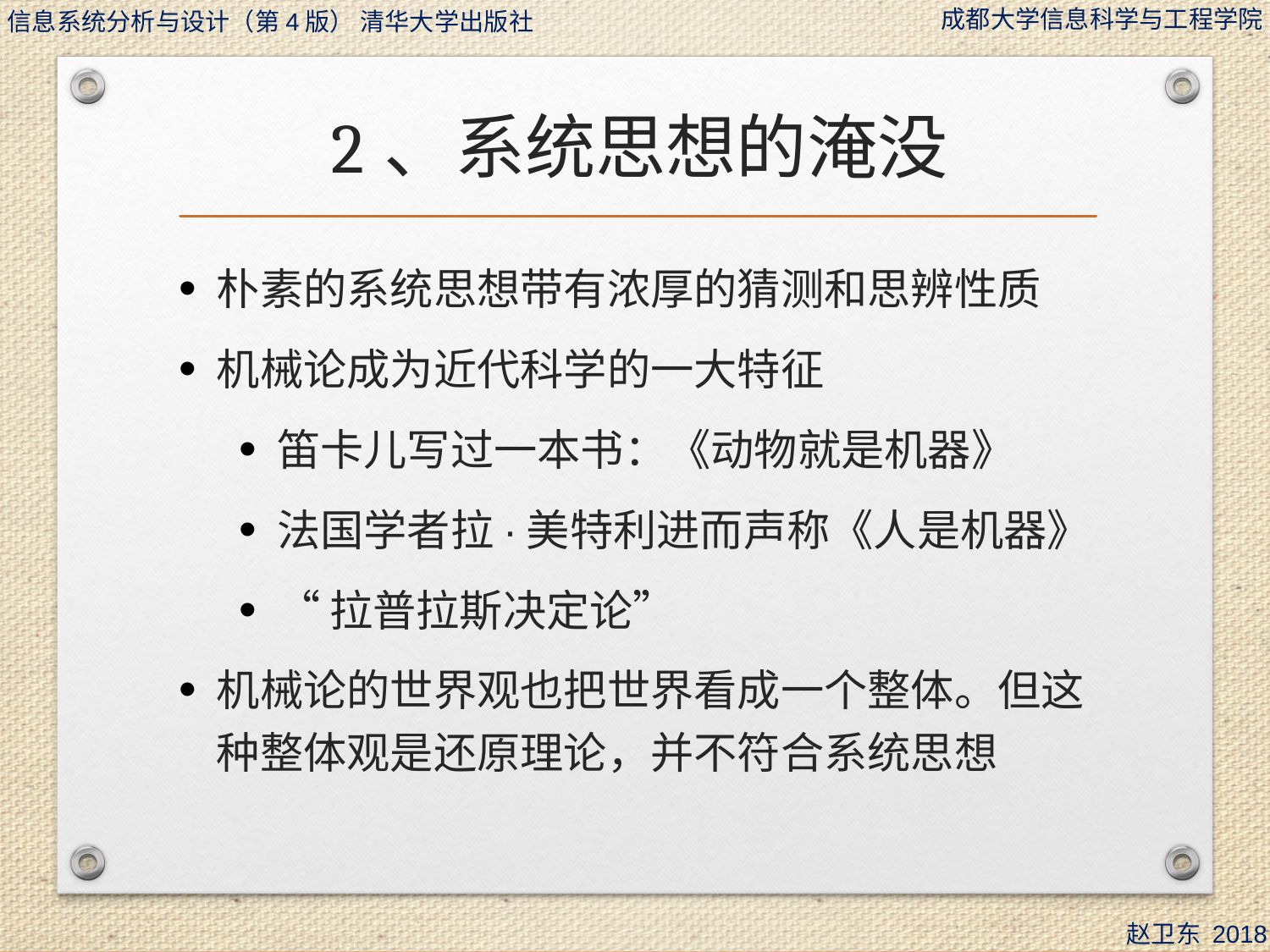

# 2、系统思想的淹没
朴素的系统思想带有浓厚的猜测和思辨性质
机械论成为近代科学的一大特征
笛卡儿写过一本书：《动物就是机器》
法国学者拉·美特利进而声称《人是机器》
“拉普拉斯决定论”
机械论的世界观也把世界看成一个整体。但这种整体观是还原理论，并不符合系统思想